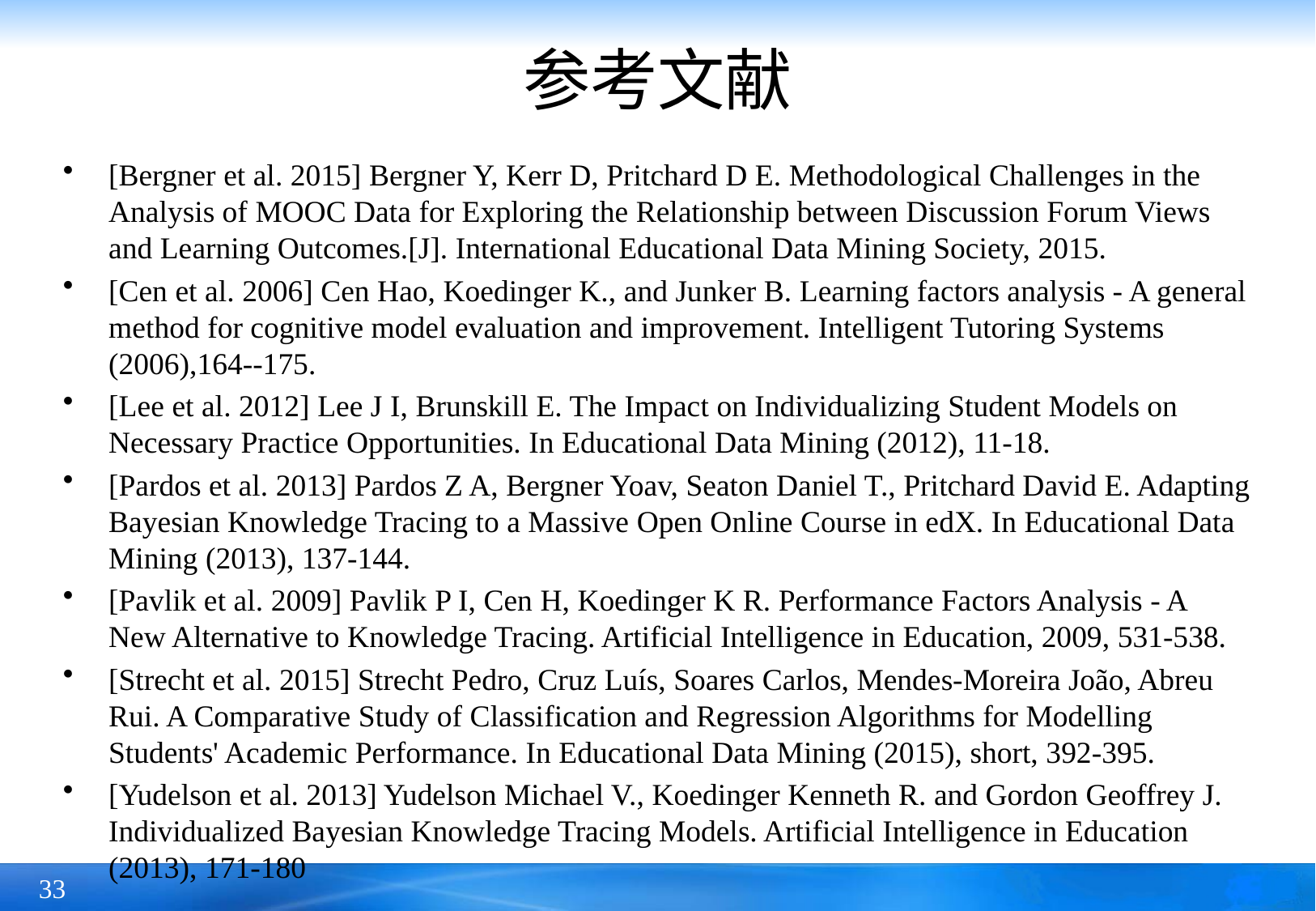

# 参考文献
[Bergner et al. 2015] Bergner Y, Kerr D, Pritchard D E. Methodological Challenges in the Analysis of MOOC Data for Exploring the Relationship between Discussion Forum Views and Learning Outcomes.[J]. International Educational Data Mining Society, 2015.
[Cen et al. 2006] Cen Hao, Koedinger K., and Junker B. Learning factors analysis - A general method for cognitive model evaluation and improvement. Intelligent Tutoring Systems (2006),164--175.
[Lee et al. 2012] Lee J I, Brunskill E. The Impact on Individualizing Student Models on Necessary Practice Opportunities. In Educational Data Mining (2012), 11-18.
[Pardos et al. 2013] Pardos Z A, Bergner Yoav, Seaton Daniel T., Pritchard David E. Adapting Bayesian Knowledge Tracing to a Massive Open Online Course in edX. In Educational Data Mining (2013), 137-144.
[Pavlik et al. 2009] Pavlik P I, Cen H, Koedinger K R. Performance Factors Analysis - A New Alternative to Knowledge Tracing. Artificial Intelligence in Education, 2009, 531-538.
[Strecht et al. 2015] Strecht Pedro, Cruz Luís, Soares Carlos, Mendes-Moreira João, Abreu Rui. A Comparative Study of Classification and Regression Algorithms for Modelling Students' Academic Performance. In Educational Data Mining (2015), short, 392-395.
[Yudelson et al. 2013] Yudelson Michael V., Koedinger Kenneth R. and Gordon Geoffrey J. Individualized Bayesian Knowledge Tracing Models. Artificial Intelligence in Education (2013), 171-180